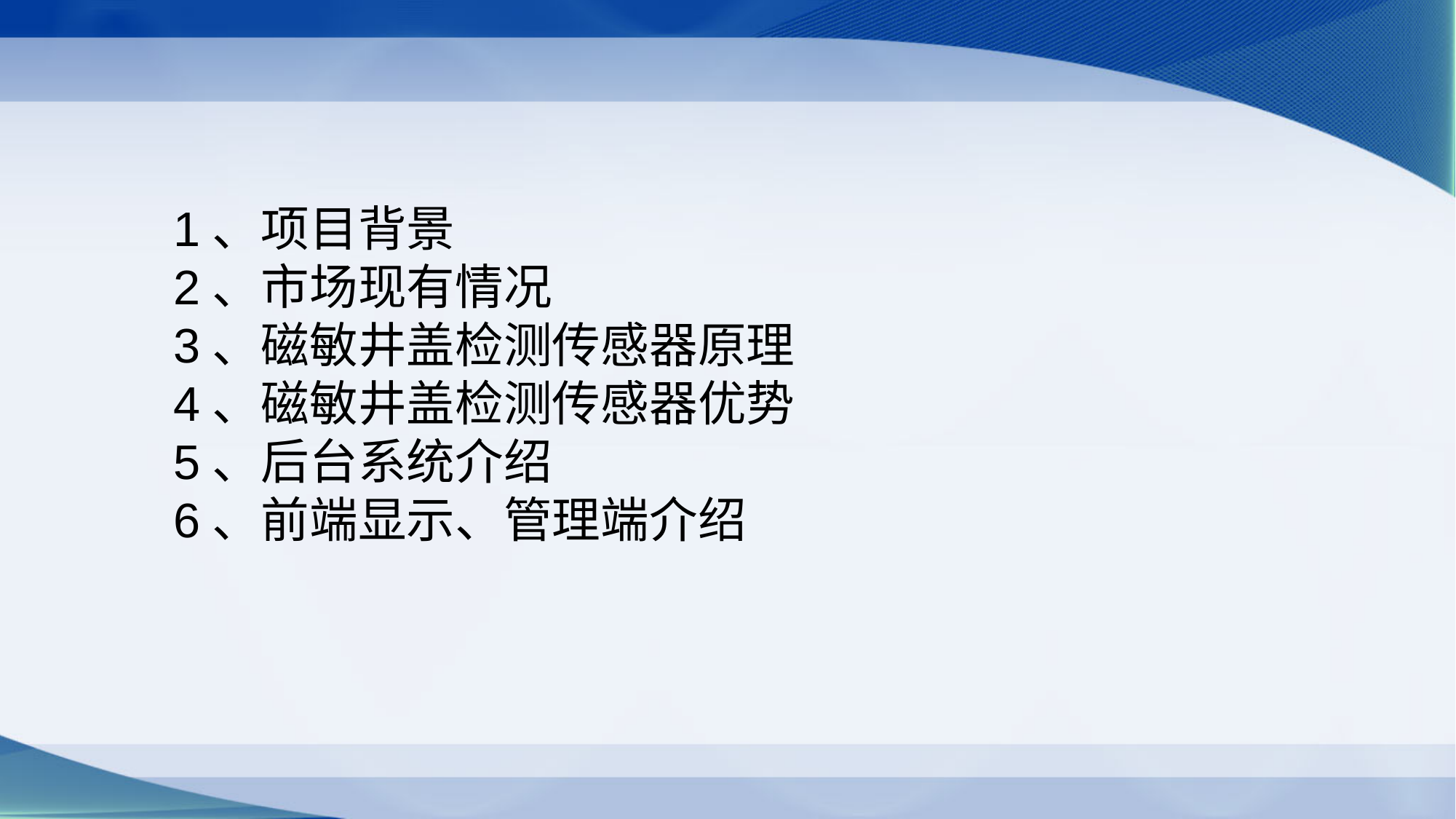

1、项目背景
2、市场现有情况
3、磁敏井盖检测传感器原理
4、磁敏井盖检测传感器优势
5、后台系统介绍
6、前端显示、管理端介绍